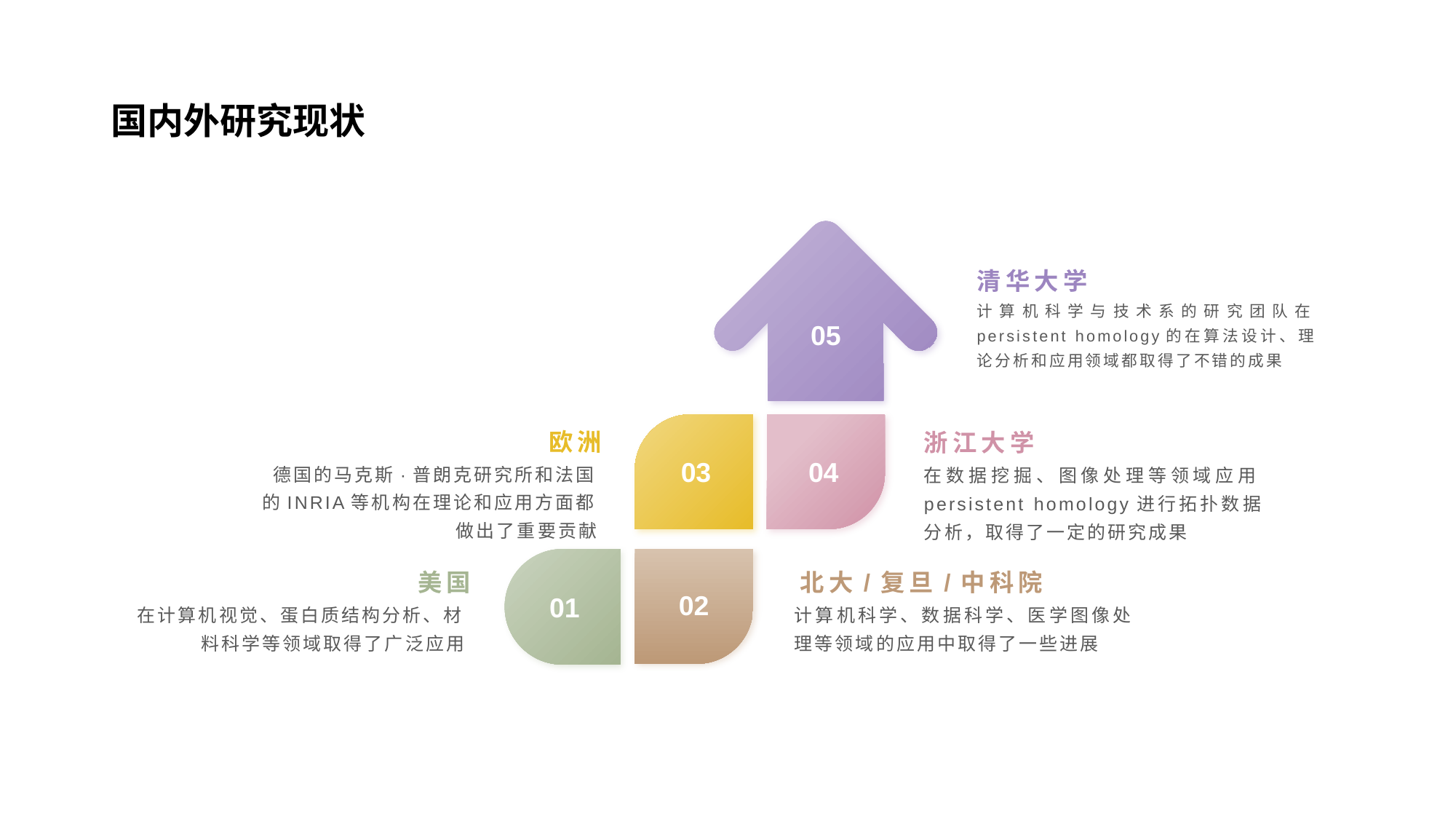

# 国内外研究现状
05
清华大学
计算机科学与技术系的研究团队在persistent homology的在算法设计、理论分析和应用领域都取得了不错的成果
欧洲
浙江大学
03
04
德国的马克斯·普朗克研究所和法国的INRIA等机构在理论和应用方面都做出了重要贡献
在数据挖掘、图像处理等领域应用persistent homology进行拓扑数据分析，取得了一定的研究成果
美国
北大/复旦/中科院
01
02
在计算机视觉、蛋白质结构分析、材料科学等领域取得了广泛应用
计算机科学、数据科学、医学图像处理等领域的应用中取得了一些进展